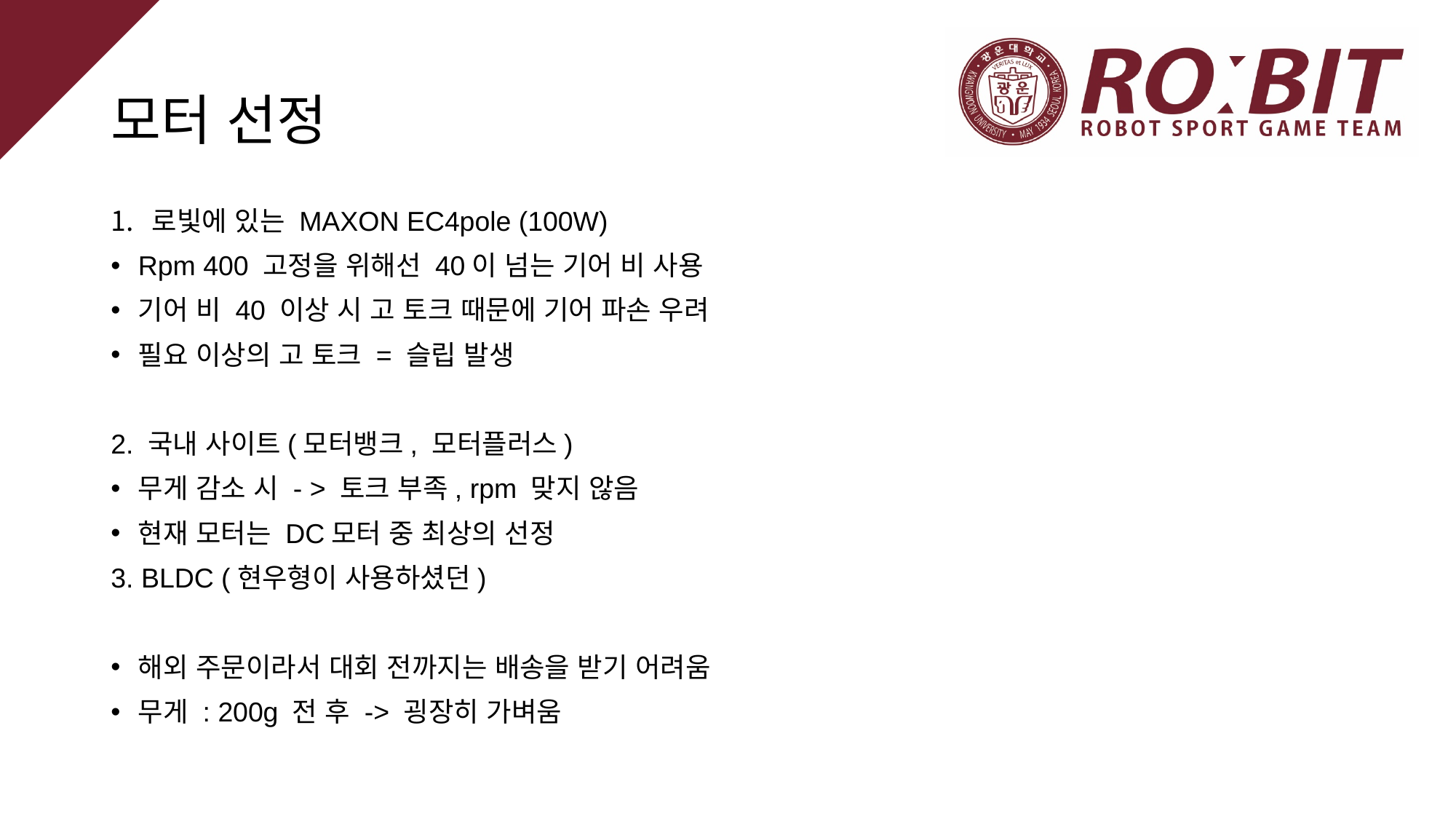

# 모터 선정
로빛에 있는 MAXON EC4pole (100W)
Rpm 400 고정을 위해선 40이 넘는 기어 비 사용
기어 비 40 이상 시 고 토크 때문에 기어 파손 우려
필요 이상의 고 토크 = 슬립 발생

2. 국내 사이트(모터뱅크, 모터플러스)
무게 감소 시 - > 토크 부족, rpm 맞지 않음
현재 모터는 DC모터 중 최상의 선정
3. BLDC (현우형이 사용하셨던)

해외 주문이라서 대회 전까지는 배송을 받기 어려움
무게 : 200g 전 후 -> 굉장히 가벼움